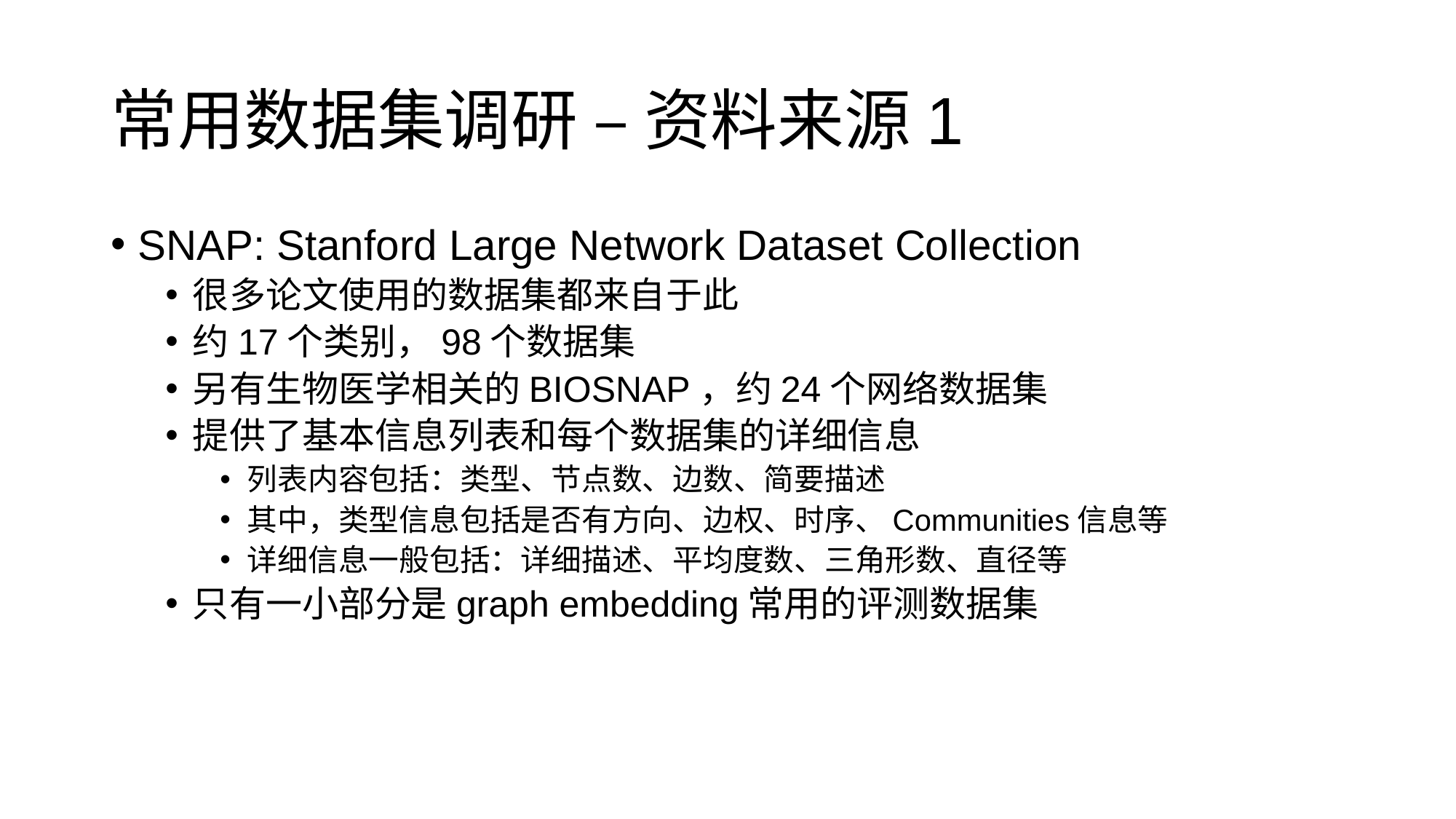

# 常用数据集调研 – 资料来源1
SNAP: Stanford Large Network Dataset Collection
很多论文使用的数据集都来自于此
约17个类别，98个数据集
另有生物医学相关的BIOSNAP，约24个网络数据集
提供了基本信息列表和每个数据集的详细信息
列表内容包括：类型、节点数、边数、简要描述
其中，类型信息包括是否有方向、边权、时序、Communities信息等
详细信息一般包括：详细描述、平均度数、三角形数、直径等
只有一小部分是graph embedding常用的评测数据集